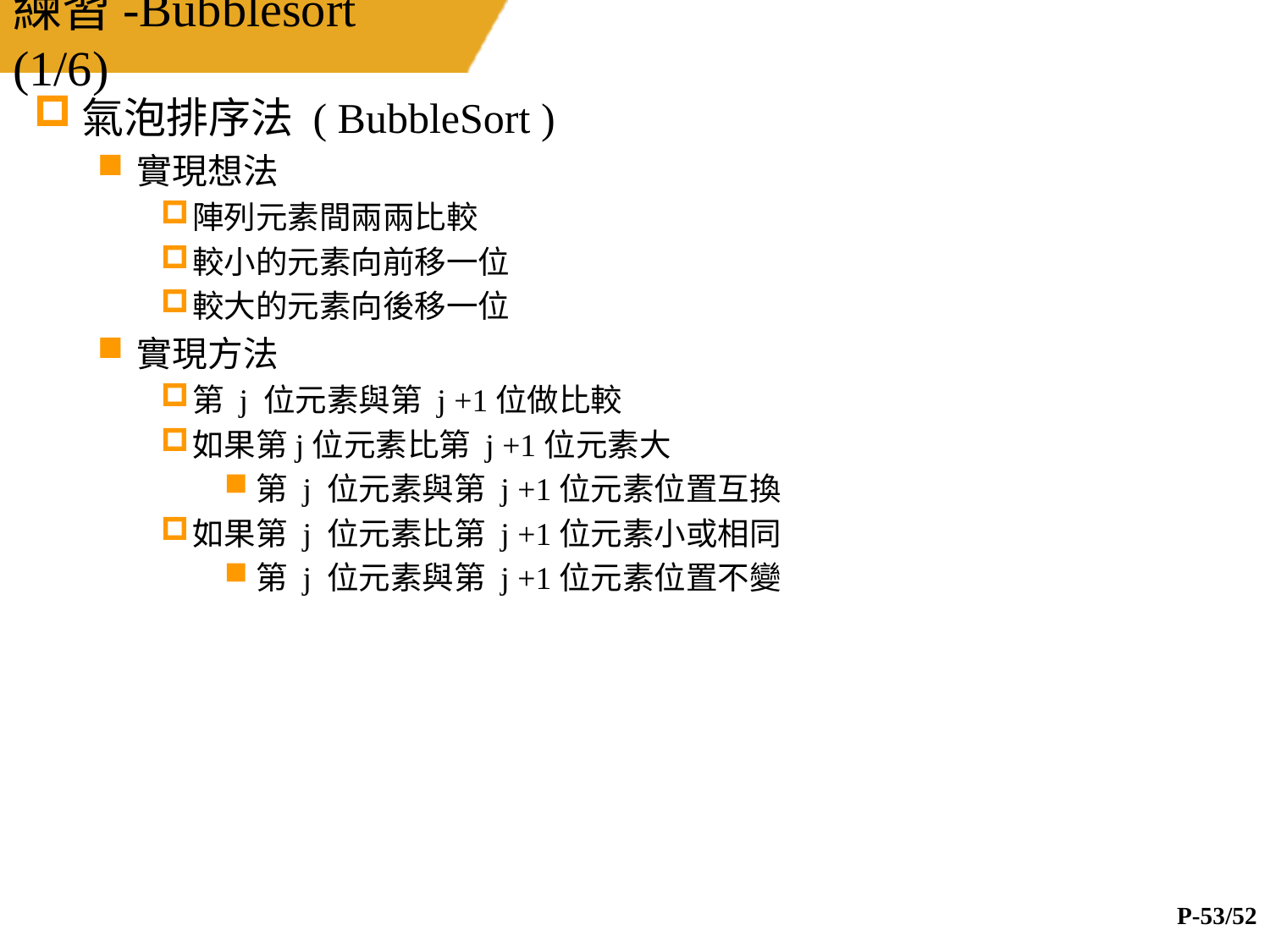

# 練習-Bubblesort (1/6)
氣泡排序法 ( BubbleSort )
實現想法
陣列元素間兩兩比較
較小的元素向前移一位
較大的元素向後移一位
實現方法
第 j 位元素與第 j +1位做比較
如果第j位元素比第 j +1位元素大
第 j 位元素與第 j +1位元素位置互換
如果第 j 位元素比第 j +1位元素小或相同
第 j 位元素與第 j +1位元素位置不變
P-53/52